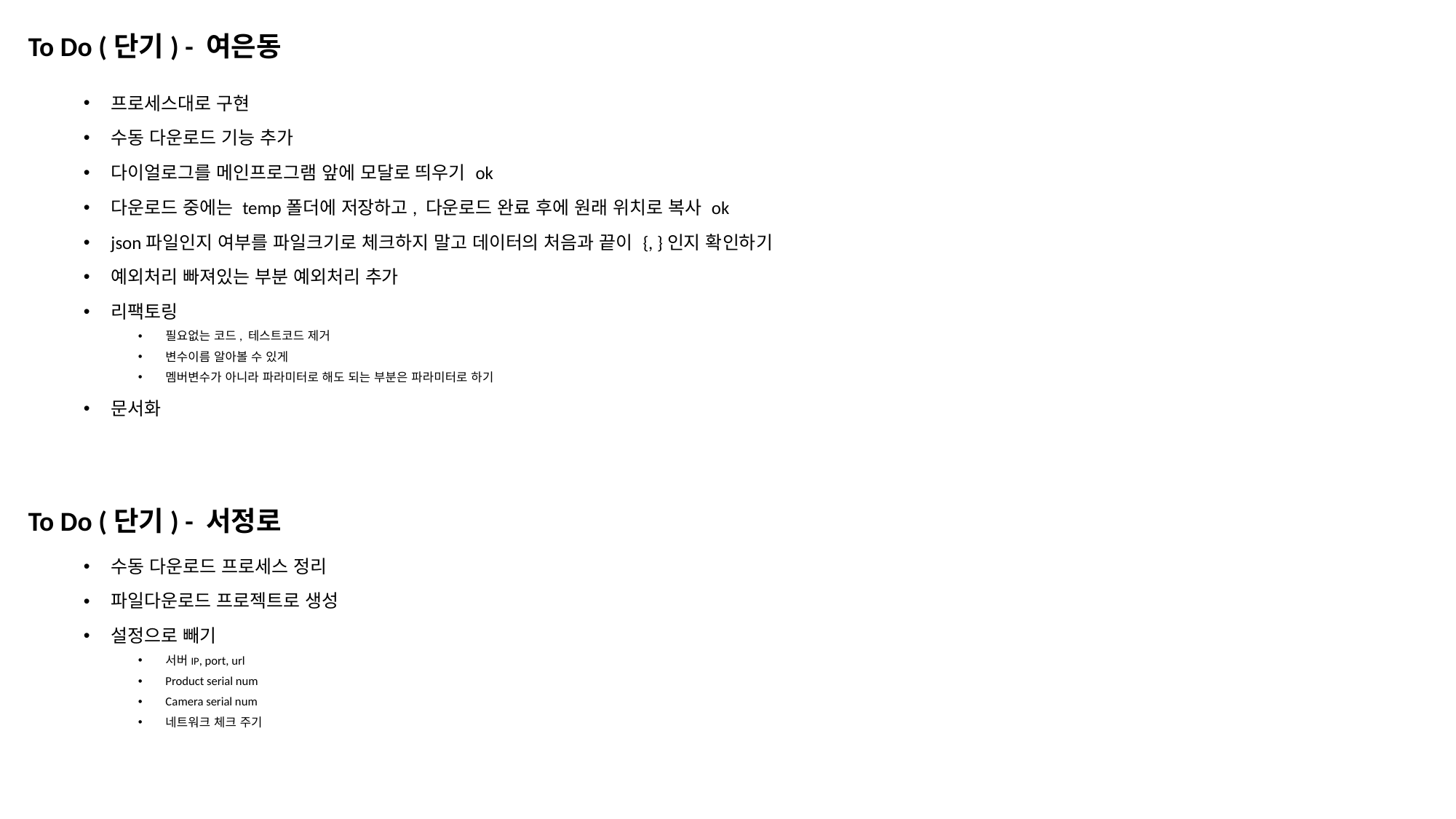

To Do (단기) - 여은동
프로세스대로 구현
수동 다운로드 기능 추가
다이얼로그를 메인프로그램 앞에 모달로 띄우기 ok
다운로드 중에는 temp폴더에 저장하고, 다운로드 완료 후에 원래 위치로 복사 ok
json파일인지 여부를 파일크기로 체크하지 말고 데이터의 처음과 끝이 {, }인지 확인하기
예외처리 빠져있는 부분 예외처리 추가
리팩토링
필요없는 코드, 테스트코드 제거
변수이름 알아볼 수 있게
멤버변수가 아니라 파라미터로 해도 되는 부분은 파라미터로 하기
문서화
To Do (단기) - 서정로
수동 다운로드 프로세스 정리
파일다운로드 프로젝트로 생성
설정으로 빼기
서버IP, port, url
Product serial num
Camera serial num
네트워크 체크 주기